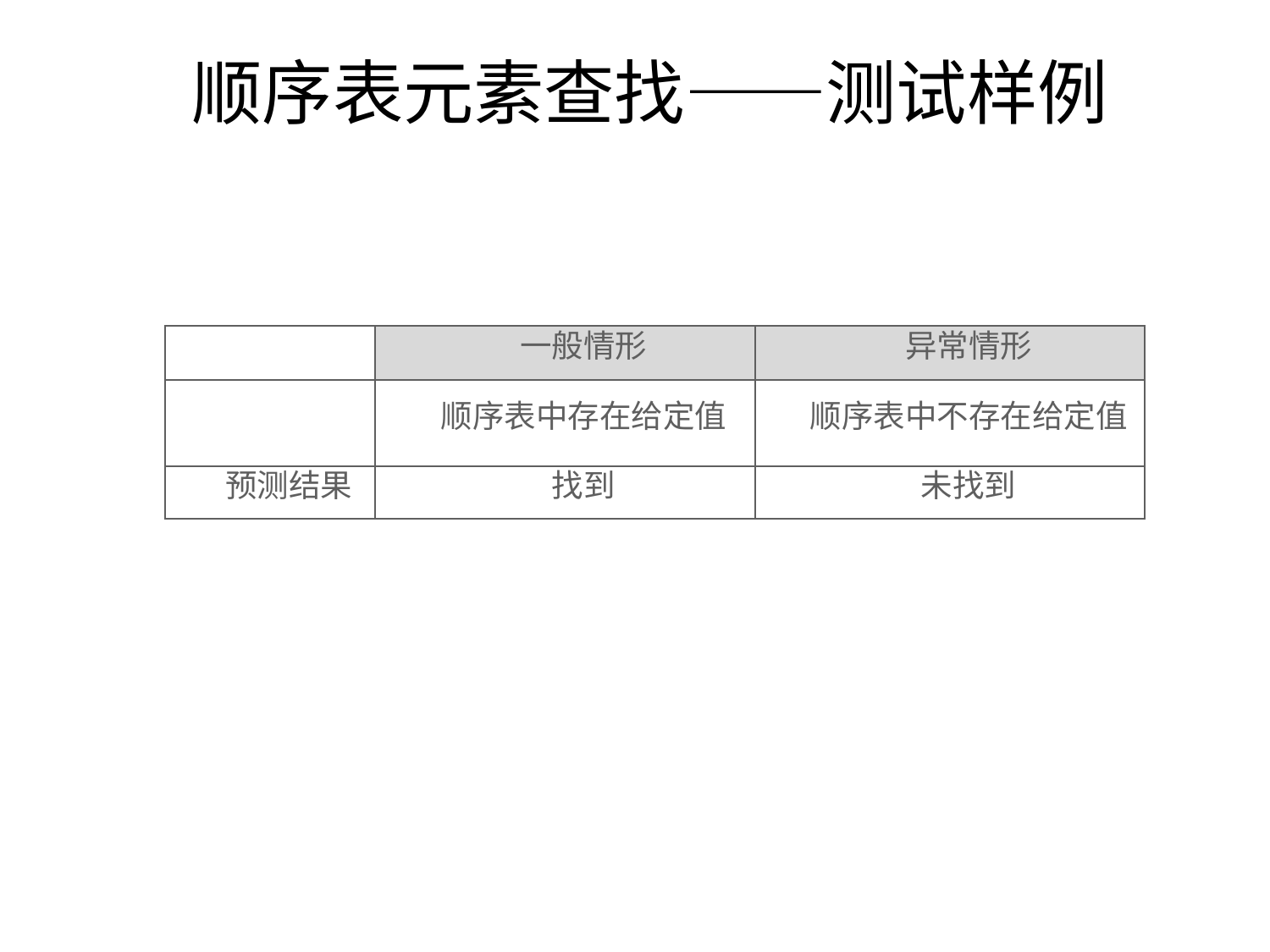

# 顺序表元素查找——测试样例
|  | 一般情形 | 异常情形 |
| --- | --- | --- |
|  | 顺序表中存在给定值 | 顺序表中不存在给定值 |
| 预测结果 | 找到 | 未找到 |
51